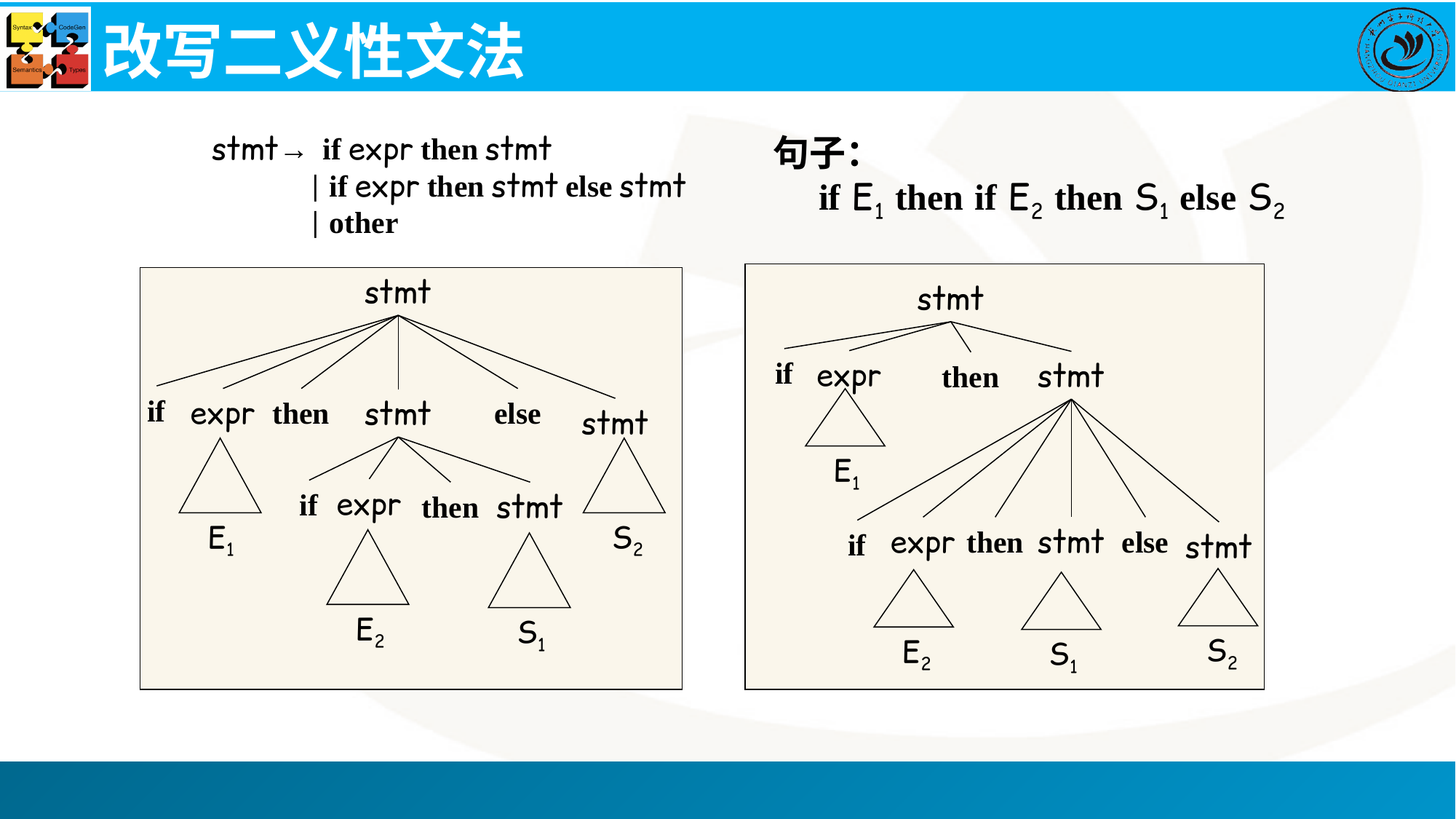

# 改写二义性文法
stmt→  if expr then stmt
              | if expr then stmt else stmt
              | other
句子：
     if E1 then if E2 then S1 else S2

stmt
if
expr
stmt
then

E1
expr
then
stmt
else
if
stmt

S2
E2
S1
stmt
if
expr
then
else
stmt
stmt

expr
if
then
stmt
E1
S2

E2
S1

71